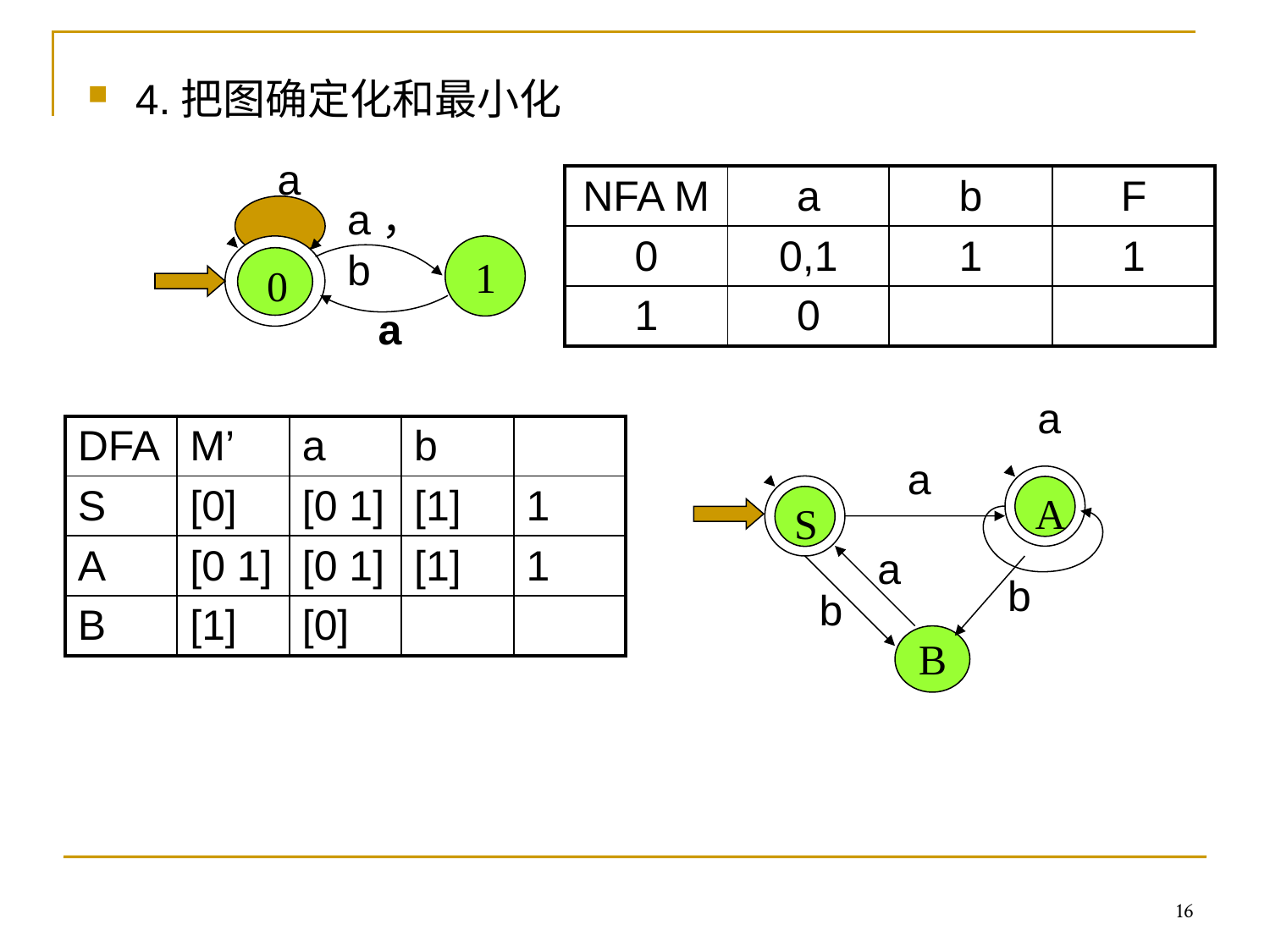

4.把图确定化和最小化

a

a，b

0

1

a
| NFA M | a | b | F |
| --- | --- | --- | --- |
| 0 | 0,1 | 1 | 1 |
| 1 | 0 |  |  |
a
a

A

S

a

b
b

B

| DFA | M’ | a | b |  |
| --- | --- | --- | --- | --- |
| S | [0] | [0 1] | [1] | 1 |
| A | [0 1] | [0 1] | [1] | 1 |
| B | [1] | [0] |  |  |
16